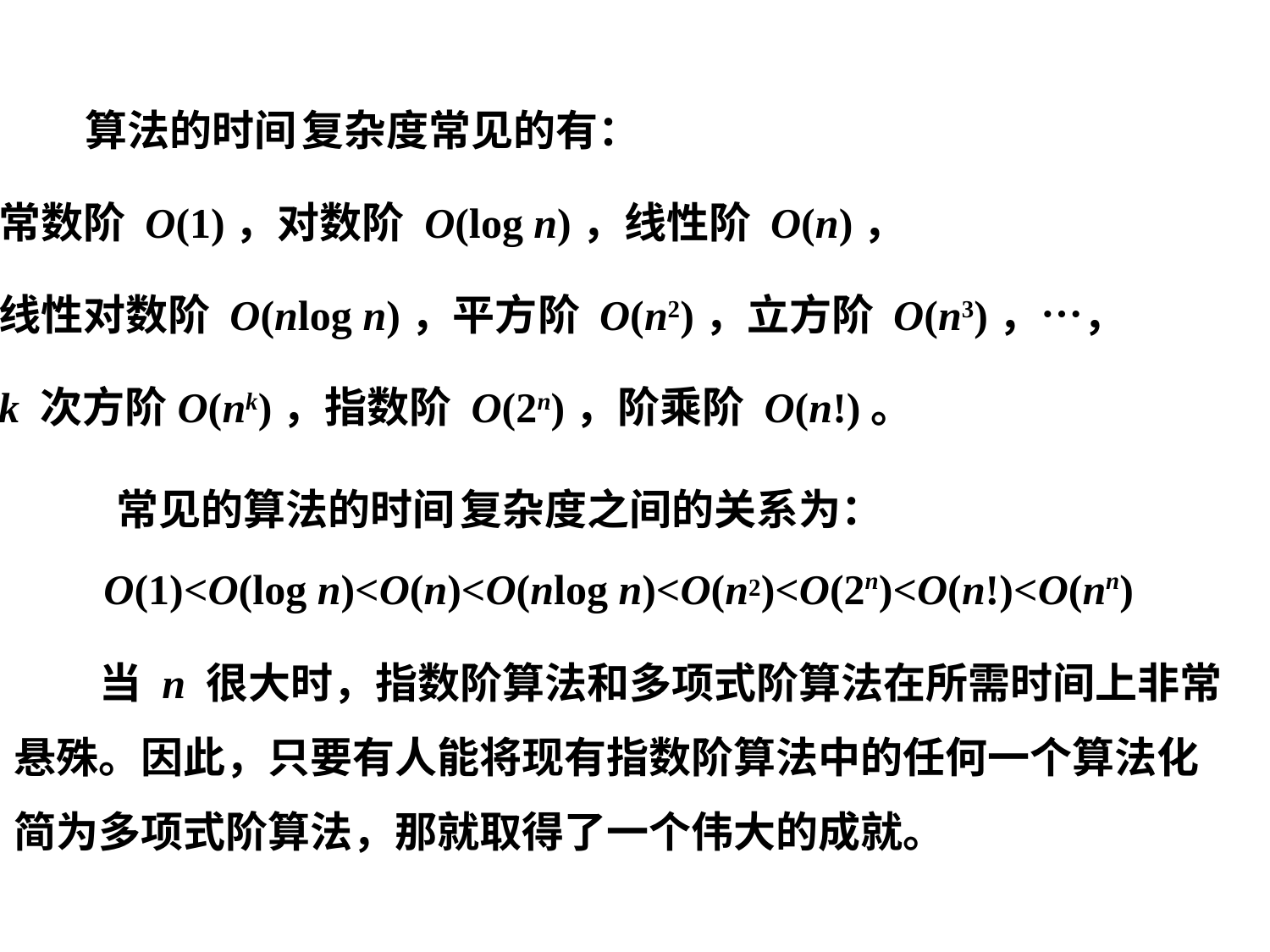

算法的时间 复杂度常见的有：
常数阶 O(1)，对数阶 O(log n)，线性阶 O(n)，
线性对数阶 O(nlog n)，平方阶 O(n2)，立方阶 O(n3)，…，
k 次方阶O(nk)，指数阶 O(2n)，阶乘阶 O(n!)。
        常见的算法的时间 复杂度之间的关系为：
       O(1)<O(log n)<O(n)<O(nlog n)<O(n2)<O(2n)<O(n!)<O(nn)
        当 n 很大时，指数阶算法和多项式阶算法在所需时间上非常
悬殊。因此，只要有人能将现有指数阶算法中的任何一个算法化
简为多项式阶算法，那就取得了一个伟大的成就。